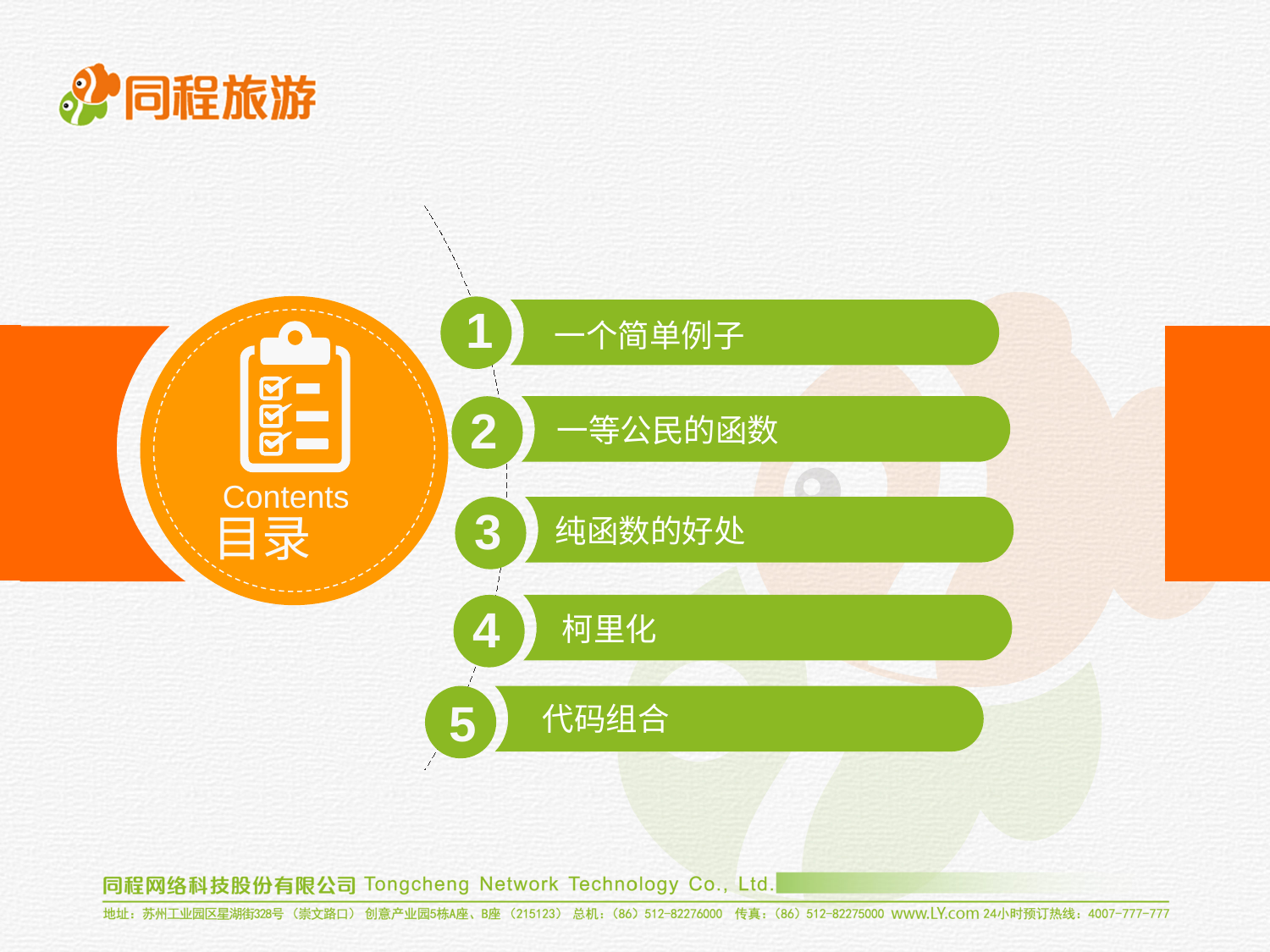

1

一个简单例子

2

一等公民的函数
Contents
3

目录
纯函数的好处
4

 柯里化

5

 代码组合